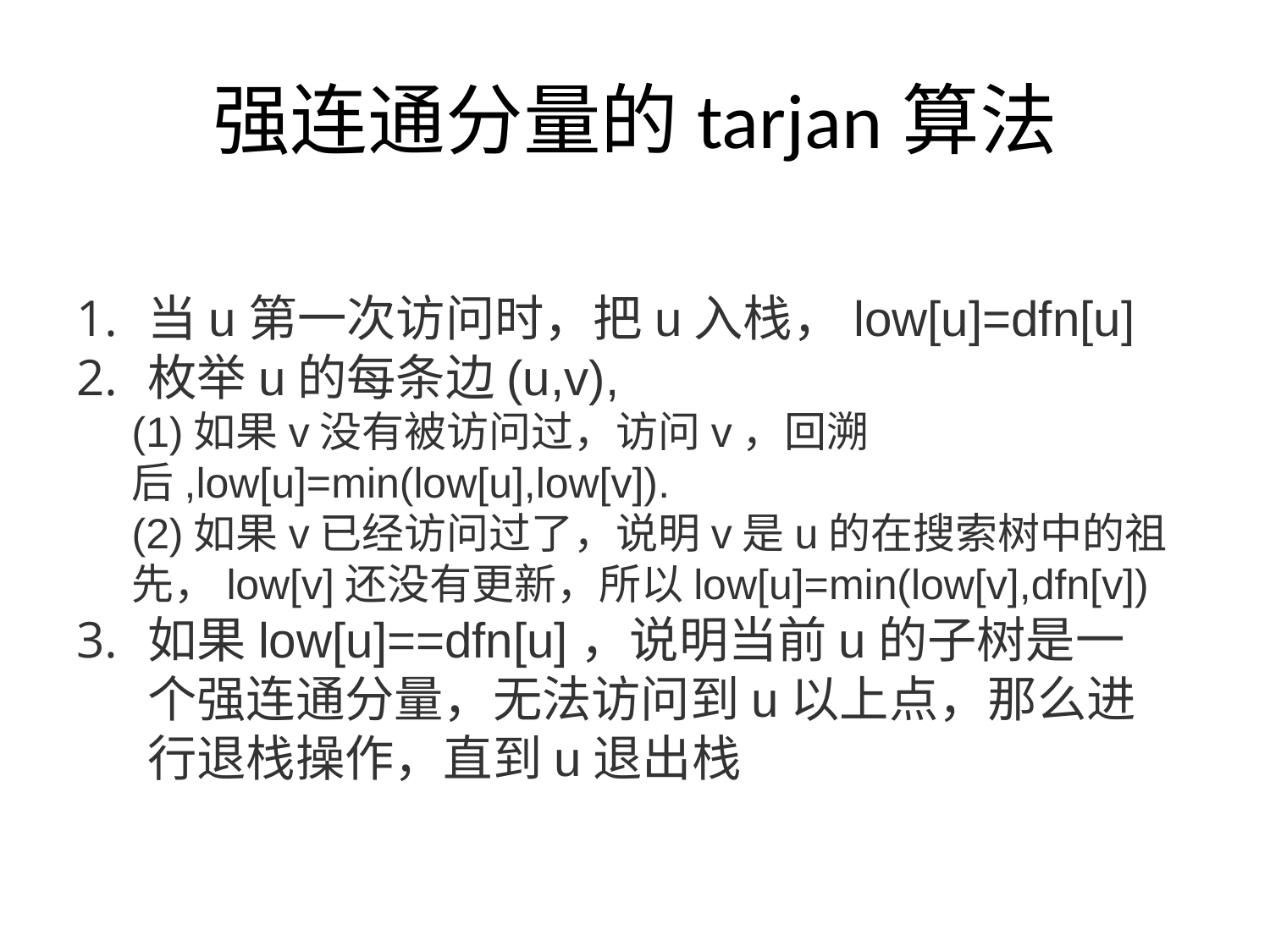

# 强连通分量的tarjan算法
当u第一次访问时，把u入栈，low[u]=dfn[u]
枚举u的每条边(u,v),
(1)如果v没有被访问过，访问v，回溯后,low[u]=min(low[u],low[v]).
(2)如果v已经访问过了，说明v是u的在搜索树中的祖先，low[v]还没有更新，所以low[u]=min(low[v],dfn[v])
如果low[u]==dfn[u]，说明当前u的子树是一个强连通分量，无法访问到u以上点，那么进行退栈操作，直到u退出栈